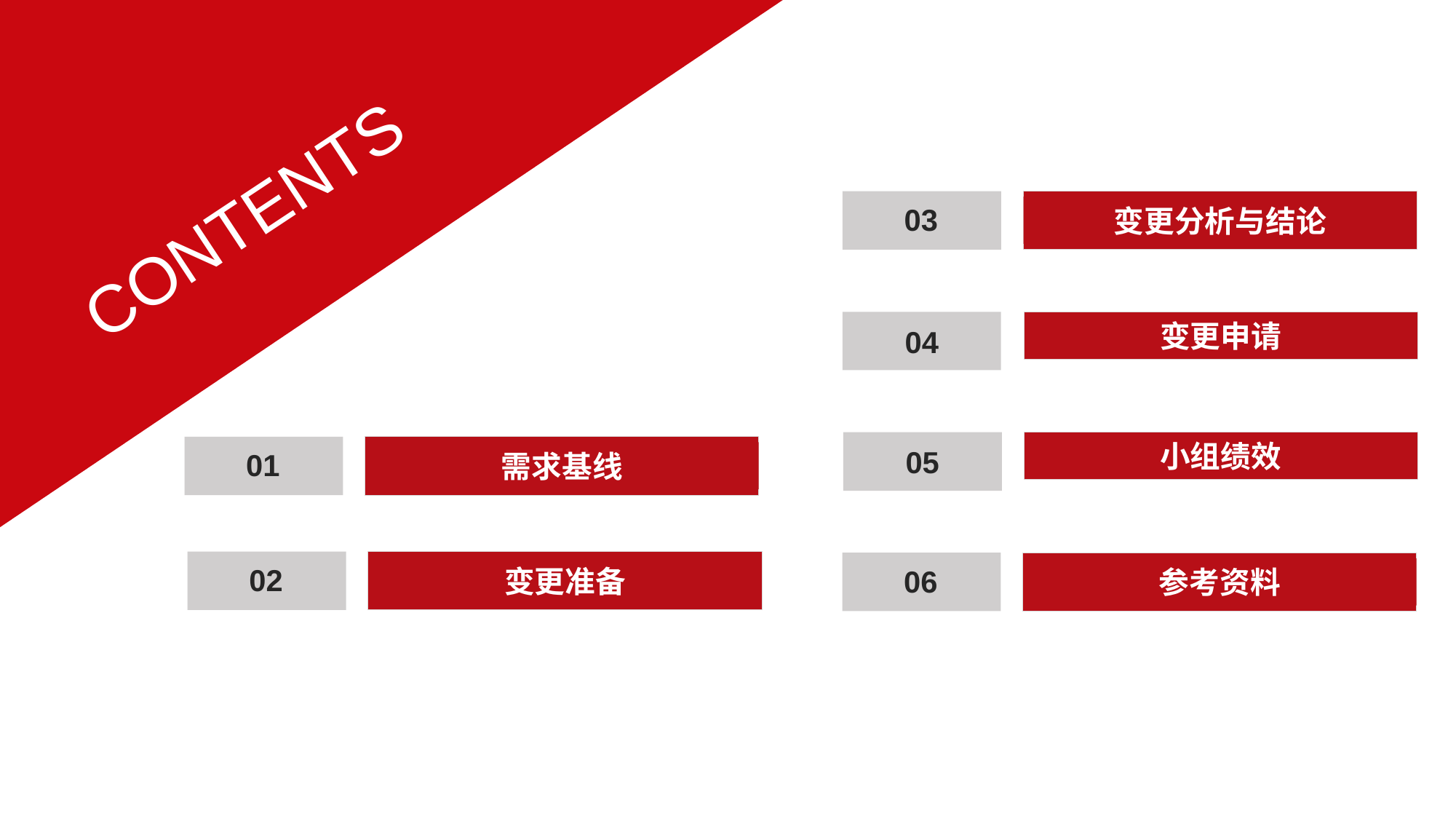

CONTENTS

03

变更分析与结论
04
变更申请
05
小组绩效

01

需求基线

02

变更准备

06

参考资料